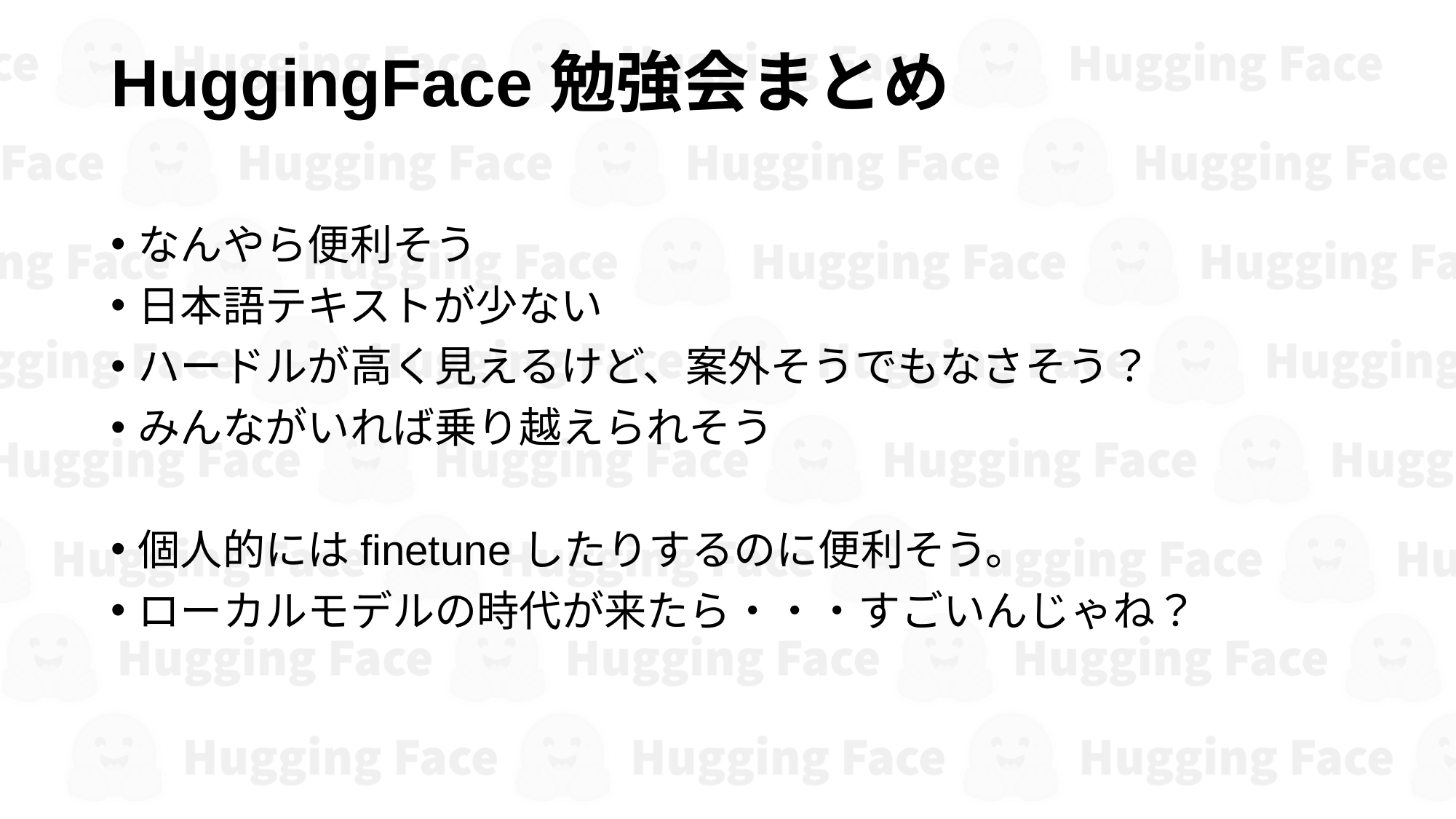

# HuggingFace勉強会まとめ
なんやら便利そう
日本語テキストが少ない
ハードルが高く見えるけど、案外そうでもなさそう？
みんながいれば乗り越えられそう

個人的にはfinetuneしたりするのに便利そう。
ローカルモデルの時代が来たら・・・すごいんじゃね？